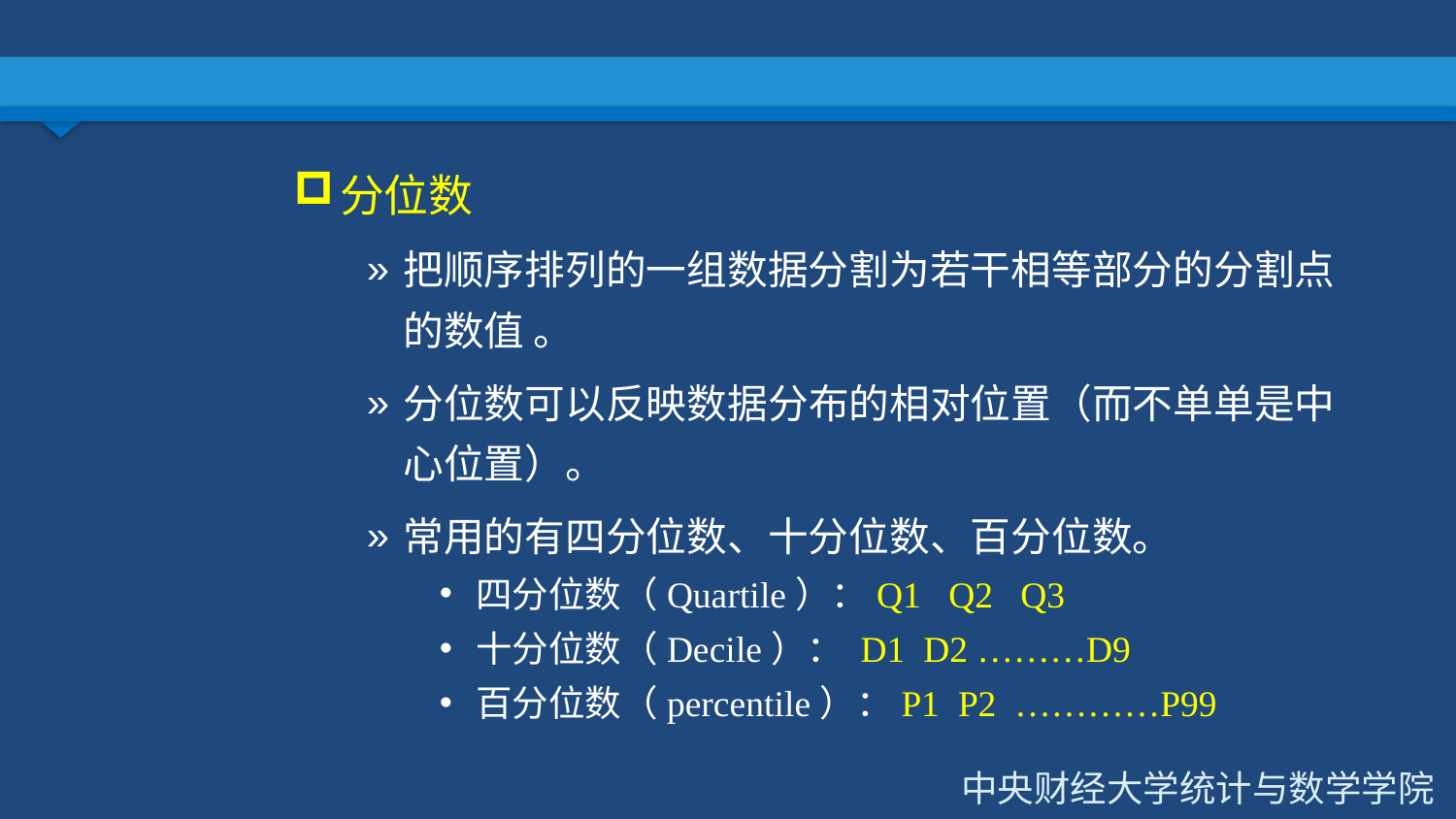

#
分位数
把顺序排列的一组数据分割为若干相等部分的分割点的数值 。
分位数可以反映数据分布的相对位置（而不单单是中心位置）。
常用的有四分位数、十分位数、百分位数。
四分位数（Quartile）：Q1   Q2   Q3
十分位数（Decile）： D1  D2 ………D9
百分位数（percentile）：P1  P2  …………P99